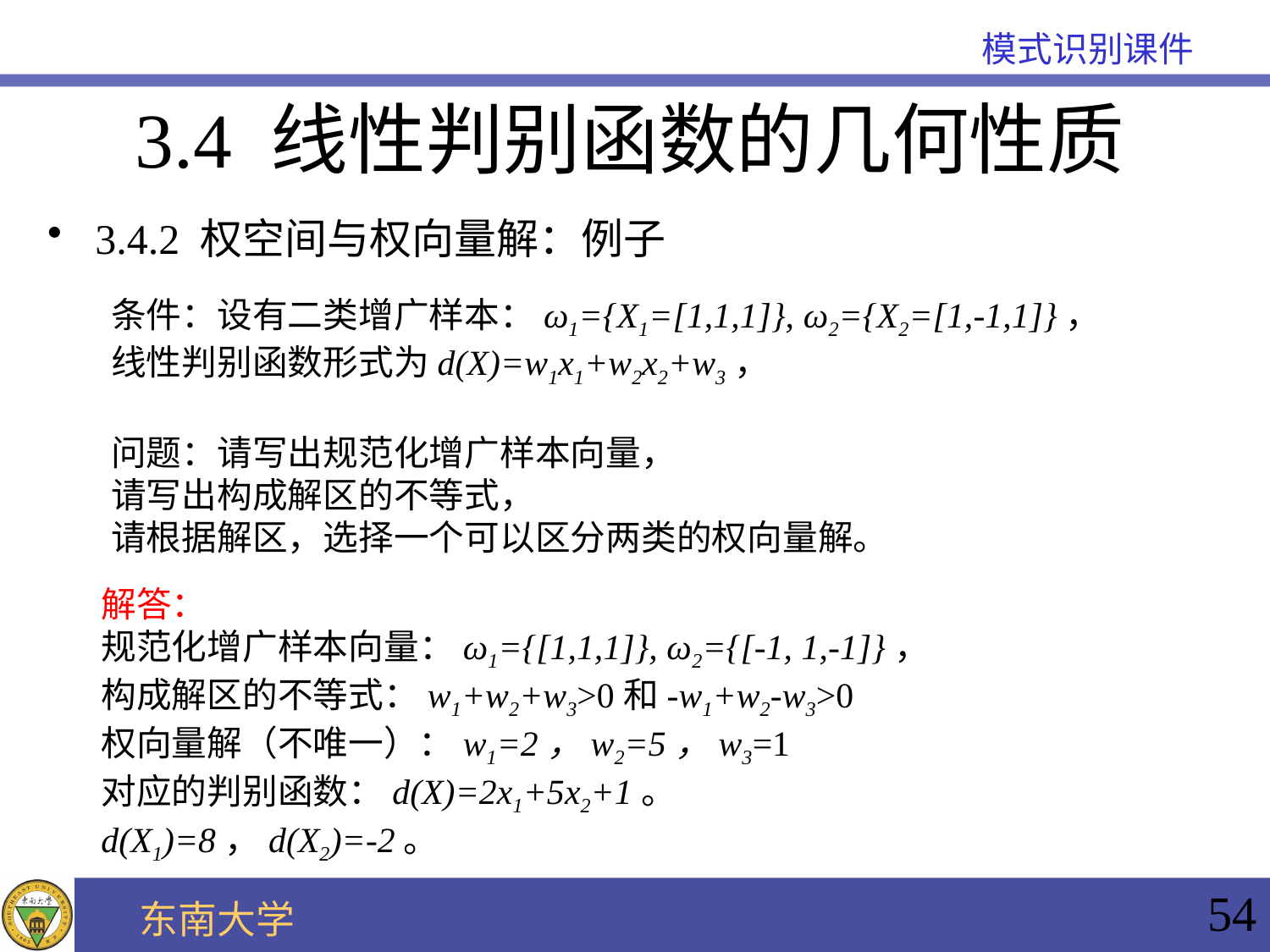

3.4 线性判别函数的几何性质
3.4.2 权空间与权向量解：例子
条件：设有二类增广样本：ω1={X1=[1,1,1]}, ω2={X2=[1,-1,1]}，
线性判别函数形式为d(X)=w1x1+w2x2+w3，

问题：请写出规范化增广样本向量，
请写出构成解区的不等式，
请根据解区，选择一个可以区分两类的权向量解。
解答：
规范化增广样本向量：ω1={[1,1,1]}, ω2={[-1, 1,-1]}，
构成解区的不等式：w1+w2+w3>0和-w1+w2-w3>0
权向量解（不唯一）：w1=2，w2=5，w3=1
对应的判别函数：d(X)=2x1+5x2+1。
d(X1)=8，d(X2)=-2。
54